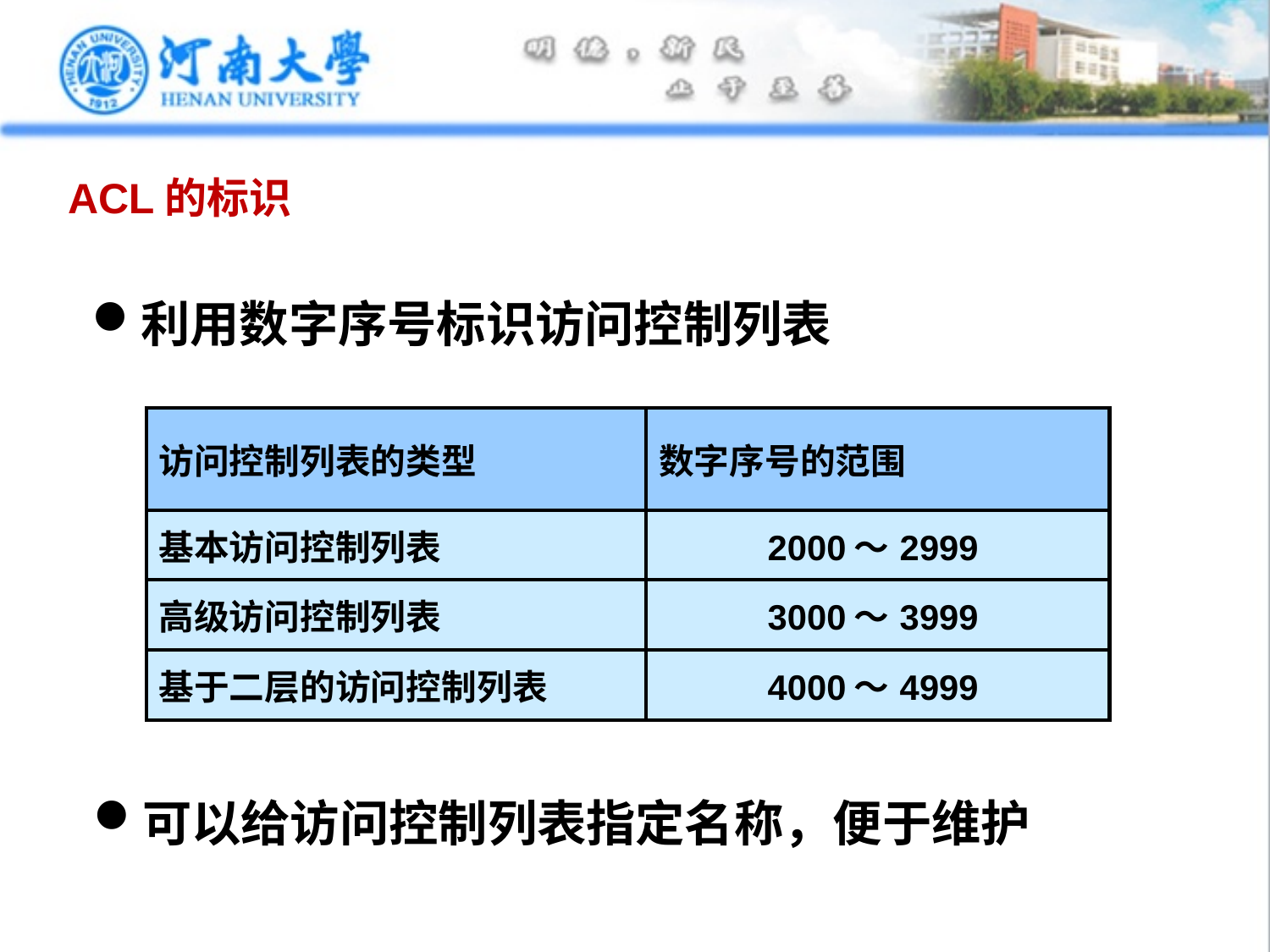

# ACL的标识
利用数字序号标识访问控制列表
| 访问控制列表的类型 | 数字序号的范围 |
| --- | --- |
| 基本访问控制列表 | 2000～2999 |
| 高级访问控制列表 | 3000～3999 |
| 基于二层的访问控制列表 | 4000～4999 |
可以给访问控制列表指定名称，便于维护